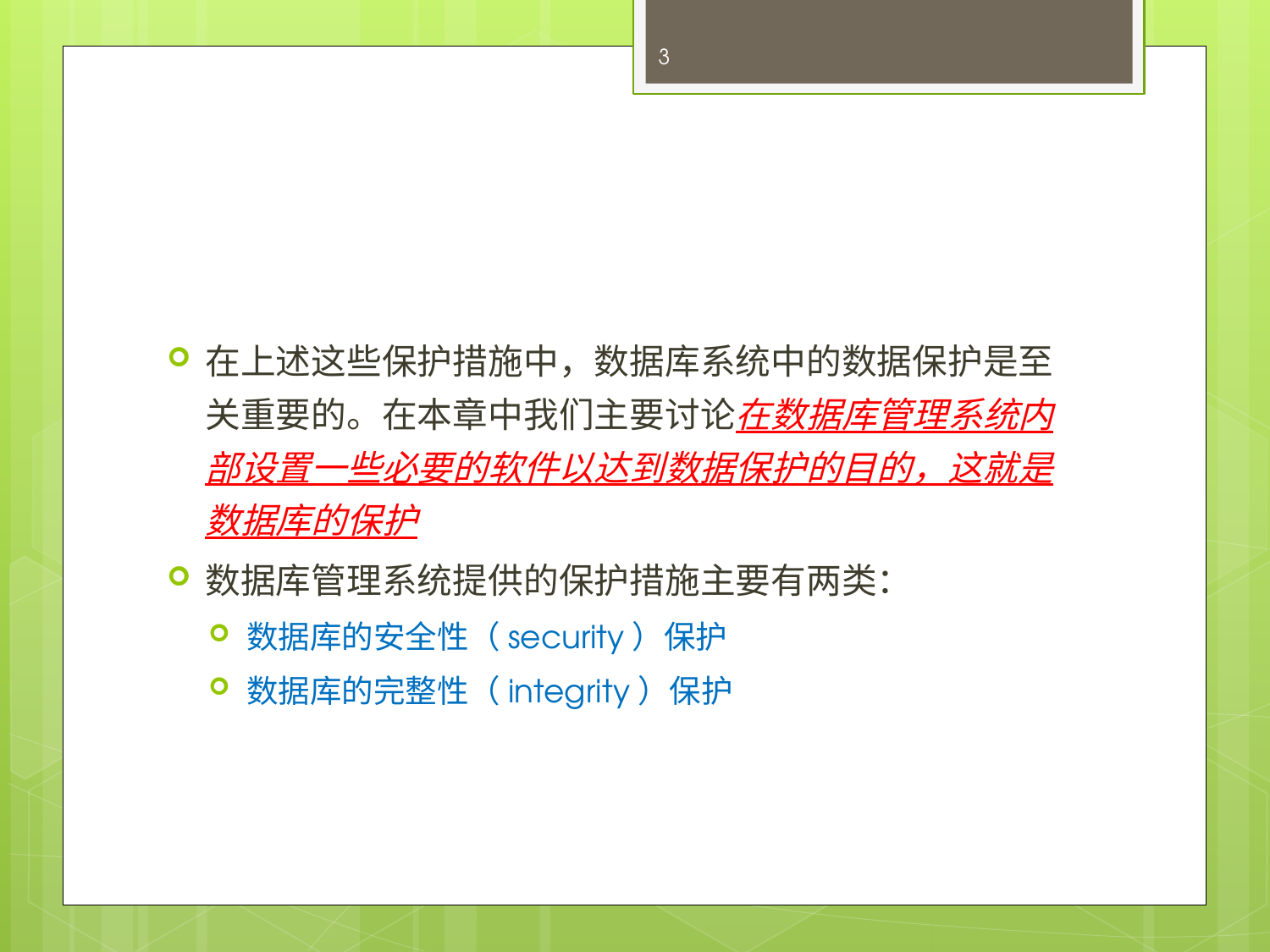

3
在上述这些保护措施中，数据库系统中的数据保护是至关重要的。在本章中我们主要讨论在数据库管理系统内部设置一些必要的软件以达到数据保护的目的，这就是数据库的保护
数据库管理系统提供的保护措施主要有两类：
数据库的安全性（security）保护
数据库的完整性（integrity）保护